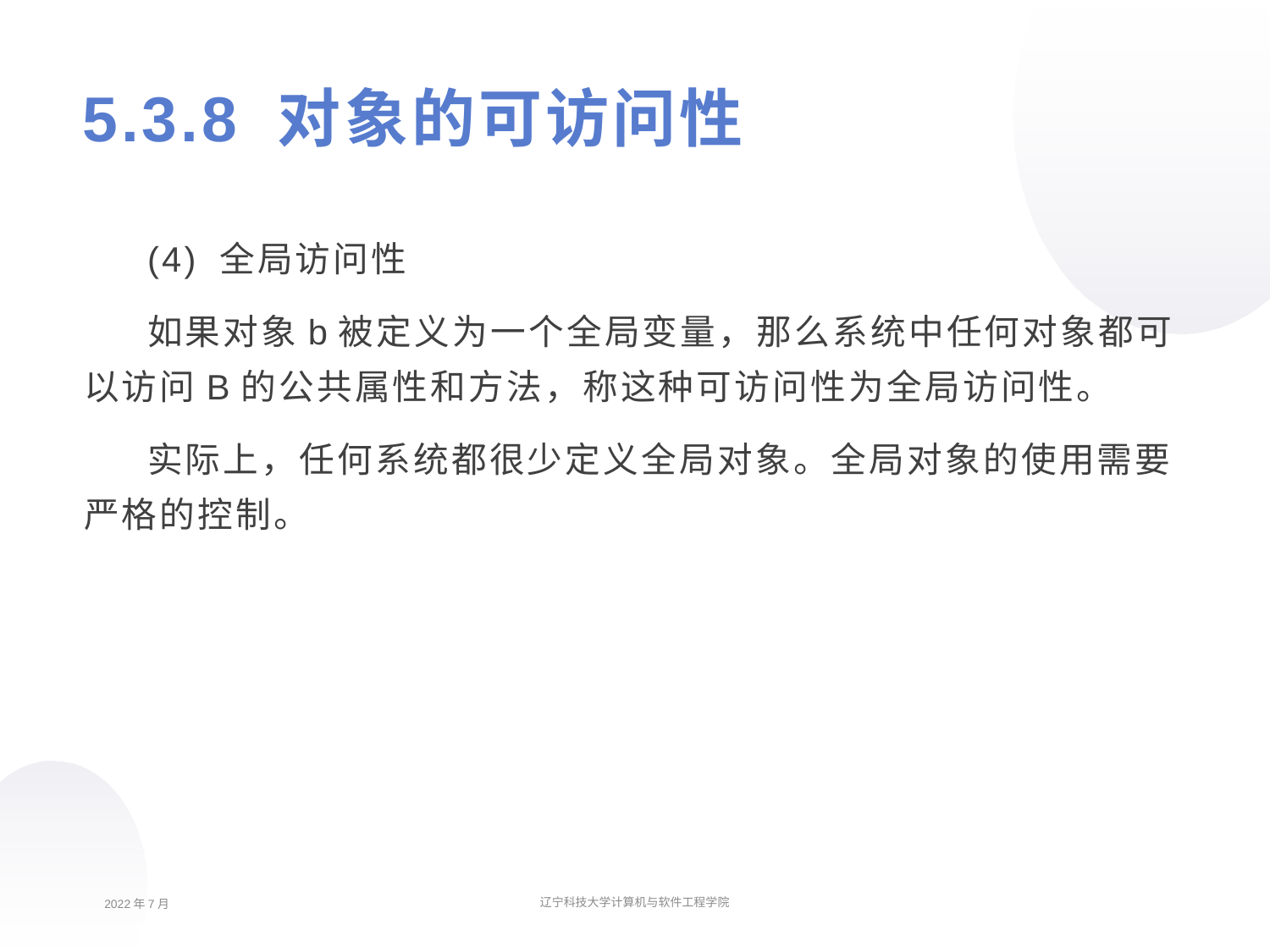

# 5.3.8 对象的可访问性
(4) 全局访问性
如果对象b被定义为一个全局变量，那么系统中任何对象都可以访问B的公共属性和方法，称这种可访问性为全局访问性。
实际上，任何系统都很少定义全局对象。全局对象的使用需要严格的控制。

2022年7月
辽宁科技大学计算机与软件工程学院
119